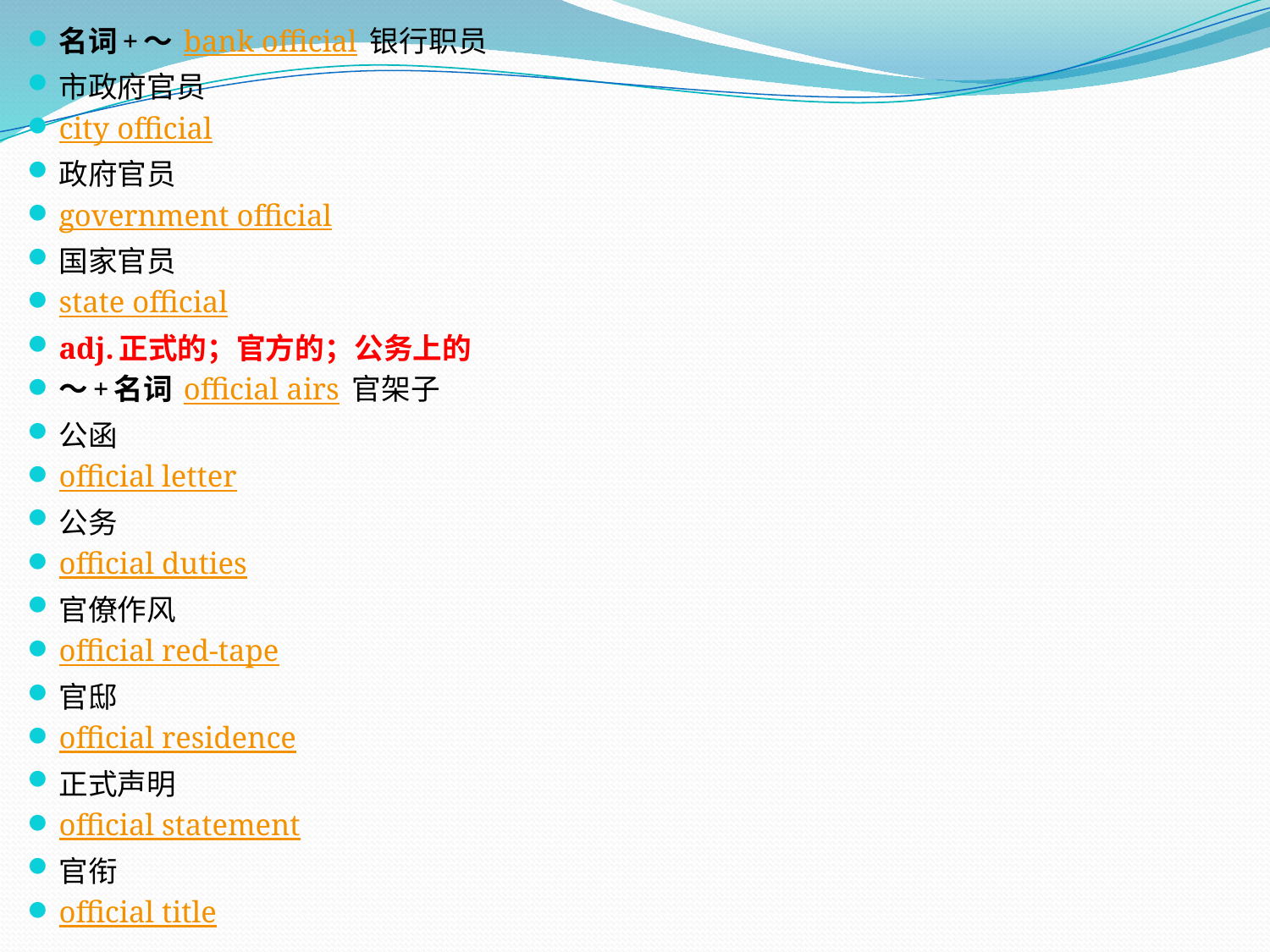

名词+～ bank official 银行职员
市政府官员
city official
政府官员
government official
国家官员
state official
adj.正式的；官方的；公务上的
～+名词 official airs 官架子
公函
official letter
公务
official duties
官僚作风
official red-tape
官邸
official residence
正式声明
official statement
官衔
official title